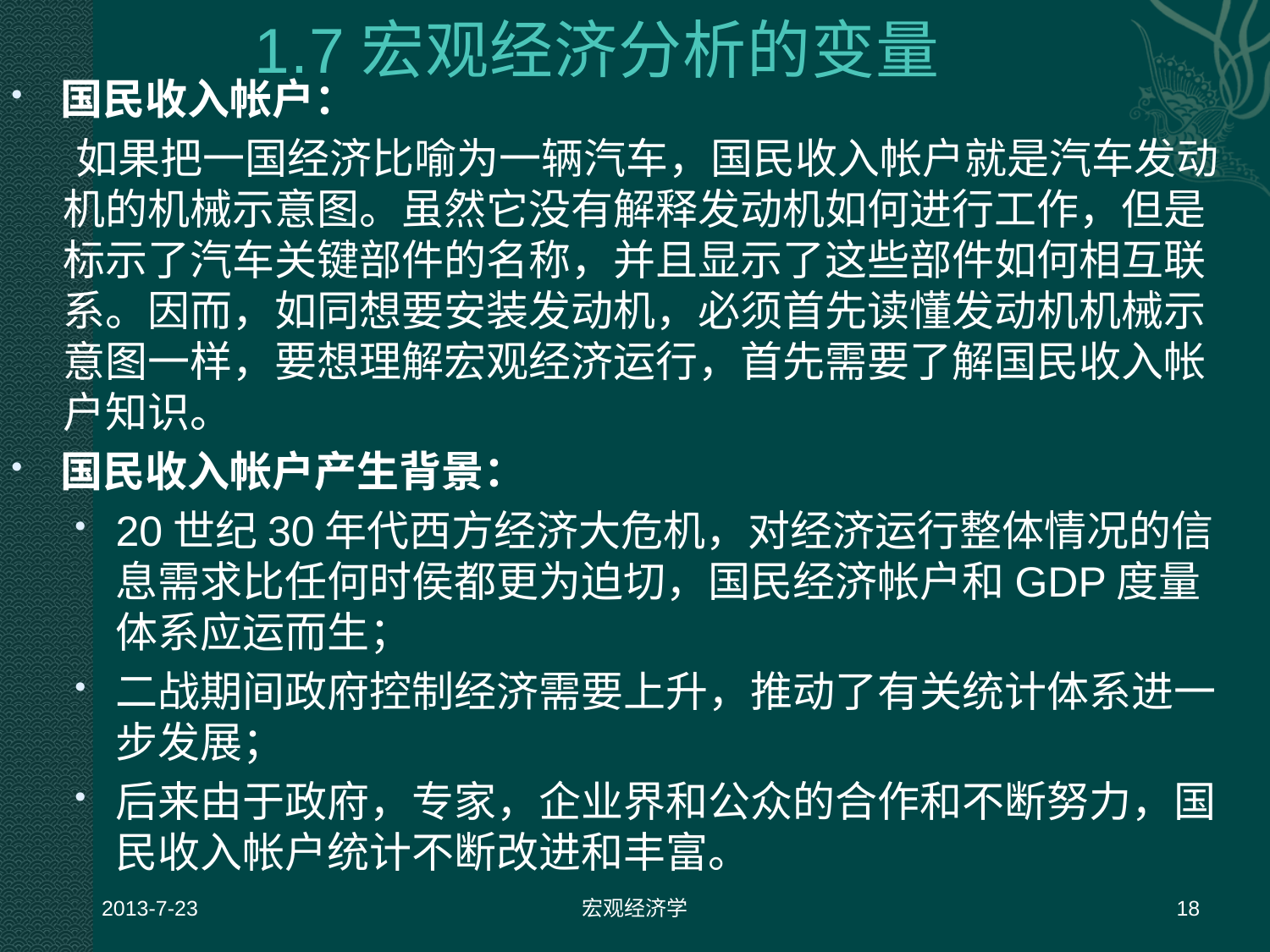

# 1.7宏观经济分析的变量
国民收入帐户：
如果把一国经济比喻为一辆汽车，国民收入帐户就是汽车发动机的机械示意图。虽然它没有解释发动机如何进行工作，但是标示了汽车关键部件的名称，并且显示了这些部件如何相互联系。因而，如同想要安装发动机，必须首先读懂发动机机械示意图一样，要想理解宏观经济运行，首先需要了解国民收入帐户知识。
国民收入帐户产生背景：
20世纪30年代西方经济大危机，对经济运行整体情况的信息需求比任何时侯都更为迫切，国民经济帐户和GDP度量体系应运而生；
二战期间政府控制经济需要上升，推动了有关统计体系进一步发展；
后来由于政府，专家，企业界和公众的合作和不断努力，国民收入帐户统计不断改进和丰富。

2013-7-23
宏观经济学
18